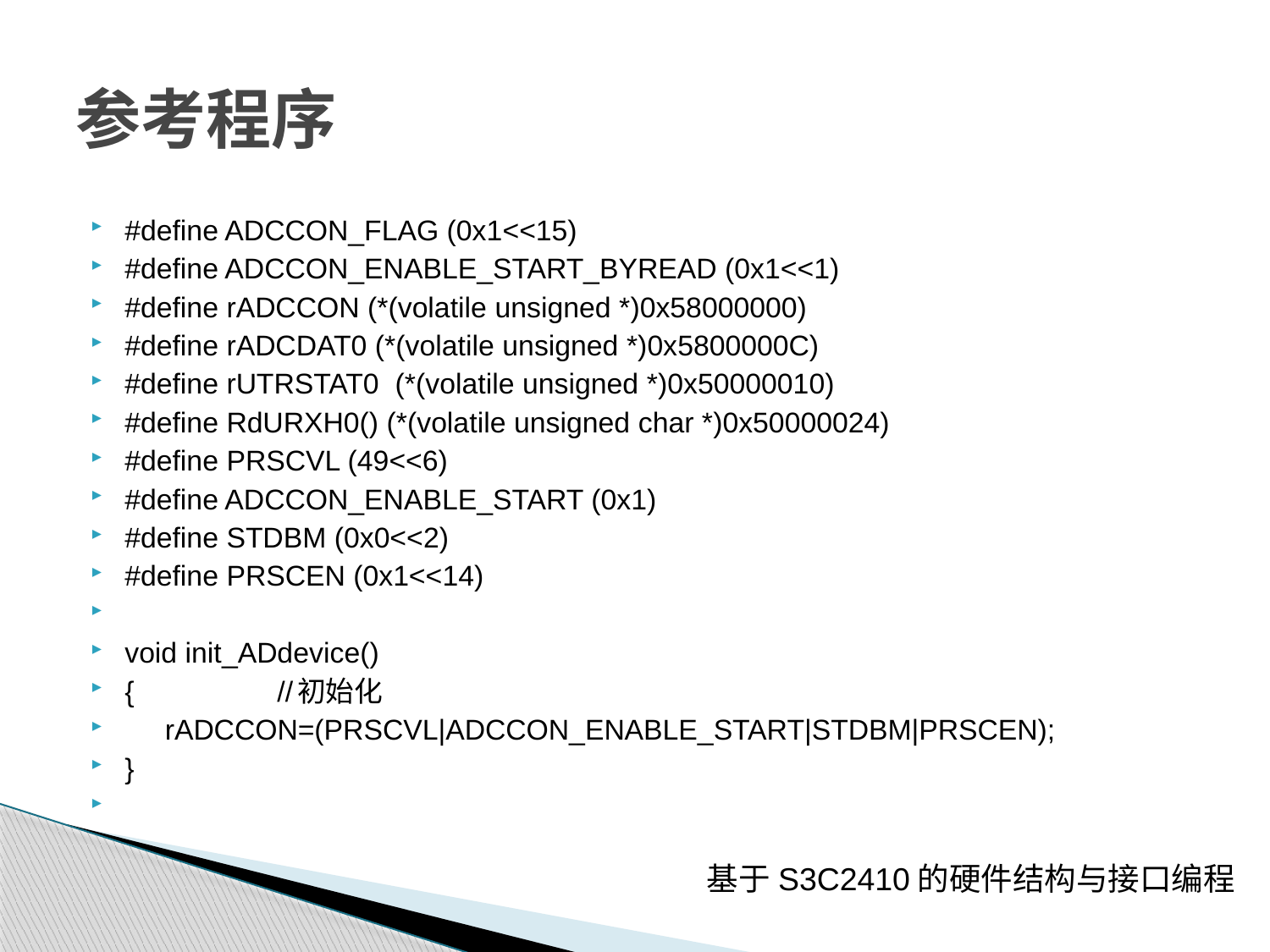

# 参考程序
#define ADCCON_FLAG (0x1<<15)
#define ADCCON_ENABLE_START_BYREAD (0x1<<1)
#define rADCCON (*(volatile unsigned *)0x58000000)
#define rADCDAT0 (*(volatile unsigned *)0x5800000C)
#define rUTRSTAT0  (*(volatile unsigned *)0x50000010)
#define RdURXH0() (*(volatile unsigned char *)0x50000024)
#define PRSCVL (49<<6)
#define ADCCON_ENABLE_START (0x1)
#define STDBM (0x0<<2)
#define PRSCEN (0x1<<14)

void init_ADdevice()
{		//初始化
     rADCCON=(PRSCVL|ADCCON_ENABLE_START|STDBM|PRSCEN);
}

基于S3C2410的硬件结构与接口编程